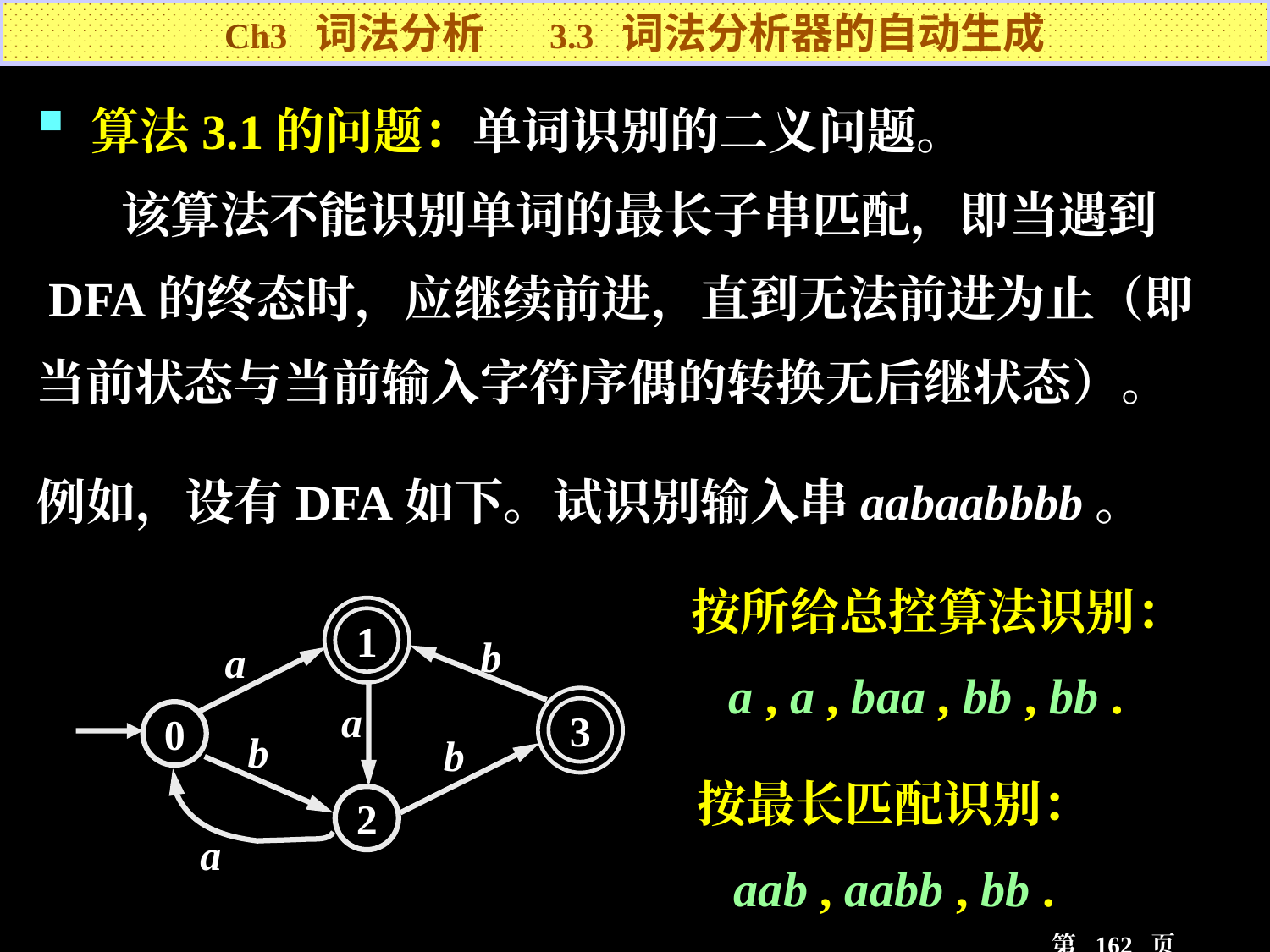

Ch3  词法分析       3.3  词法分析器的自动生成
 算法3.1的问题：单词识别的二义问题。
      该算法不能识别单词的最长子串匹配，即当遇到
 DFA的终态时，应继续前进，直到无法前进为止（即
当前状态与当前输入字符序偶的转换无后继状态）。
例如，设有DFA如下。试识别输入串aabaabbbb。
按所给总控算法识别：
   a , a , baa , bb , bb .

1
b
a

a
3
0
b
b

2
a
按最长匹配识别：
   aab , aabb , bb .